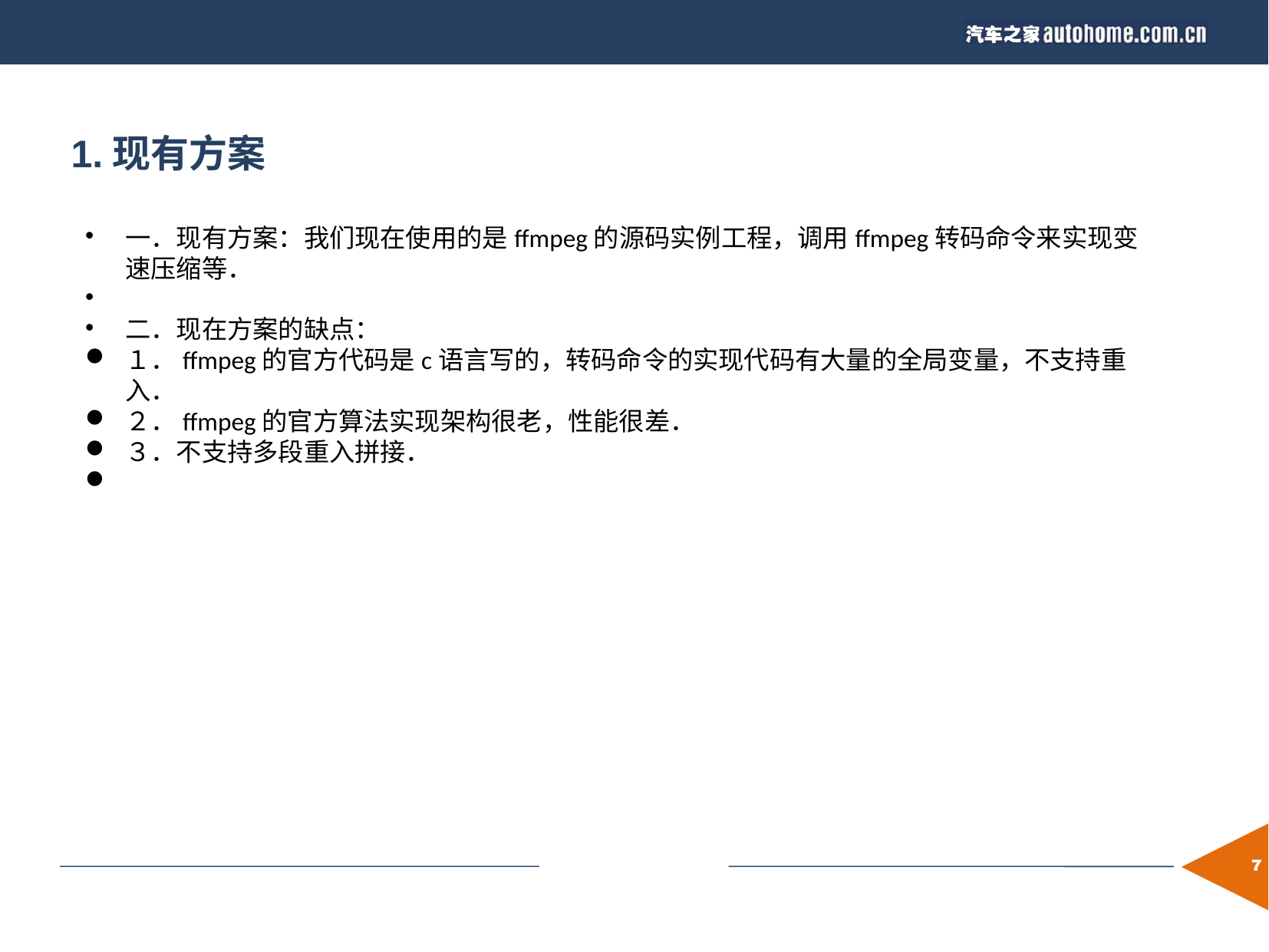

1.现有方案
一．现有方案：我们现在使用的是ffmpeg的源码实例工程，调用ffmpeg转码命令来实现变速压缩等．

二．现在方案的缺点：
１．ffmpeg的官方代码是c语言写的，转码命令的实现代码有大量的全局变量，不支持重入．
２．ffmpeg的官方算法实现架构很老，性能很差．
３．不支持多段重入拼接．

7